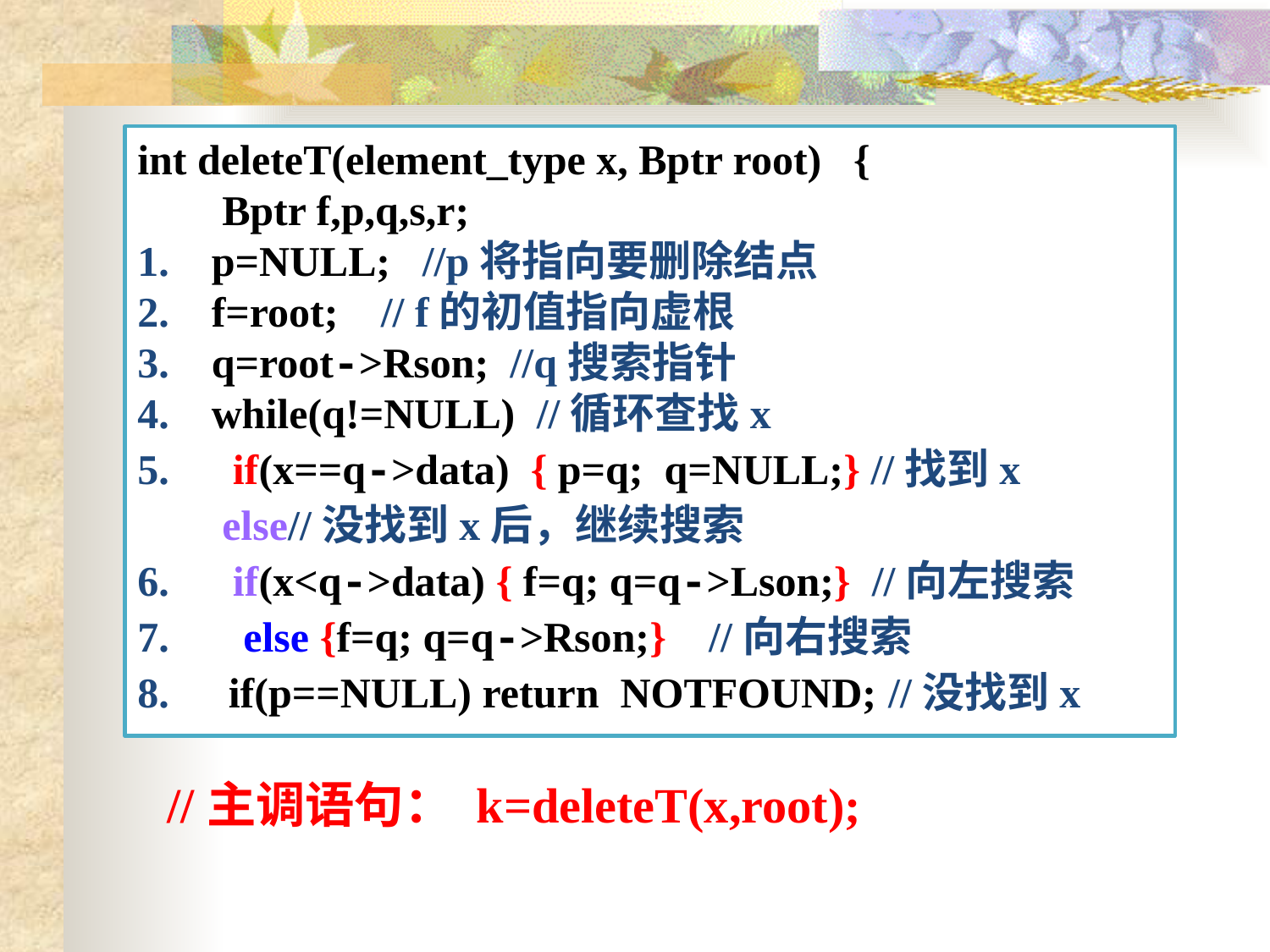

int deleteT(element_type x, Bptr root)   {
        Bptr f,p,q,s,r;
1.    p=NULL;   //p将指向要删除结点
2.    f=root;    // f的初值指向虚根
3.    q=root->Rson;  //q搜索指针
4.    while(q!=NULL)  //循环查找x
5.      if(x==q->data)  { p=q;  q=NULL;} //找到x
        else//没找到x后，继续搜索
6.      if(x<q->data) { f=q; q=q->Lson;}  //向左搜索
7.       else {f=q; q=q->Rson;}    //向右搜索
8.     if(p==NULL) return  NOTFOUND; //没找到x
//主调语句： k=deleteT(x,root);